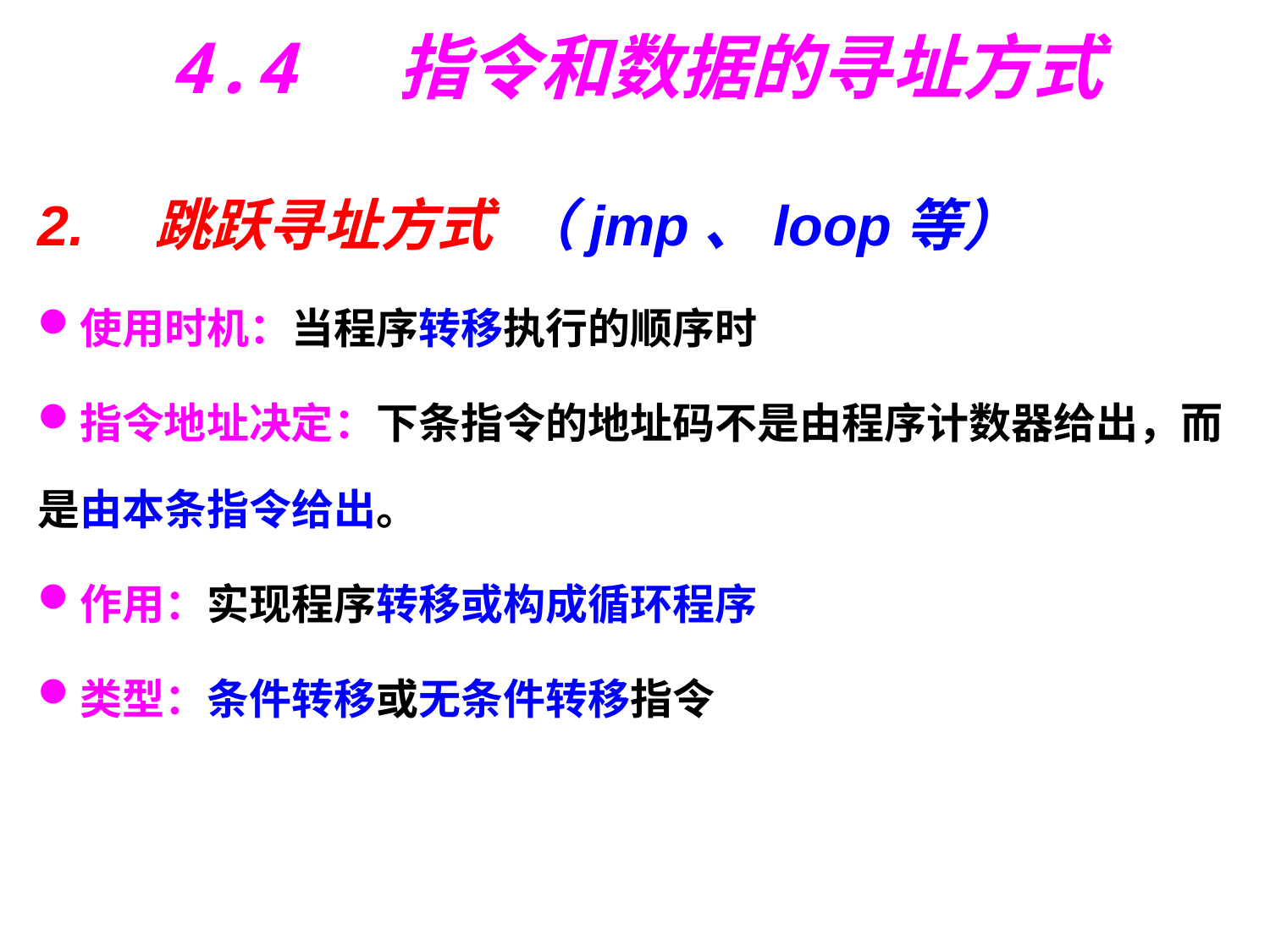

# 4.4  指令和数据的寻址方式
2.　跳跃寻址方式  （jmp、loop等）
使用时机：当程序转移执行的顺序时
指令地址决定：下条指令的地址码不是由程序计数器给出，而是由本条指令给出。
作用：实现程序转移或构成循环程序
类型：条件转移或无条件转移指令